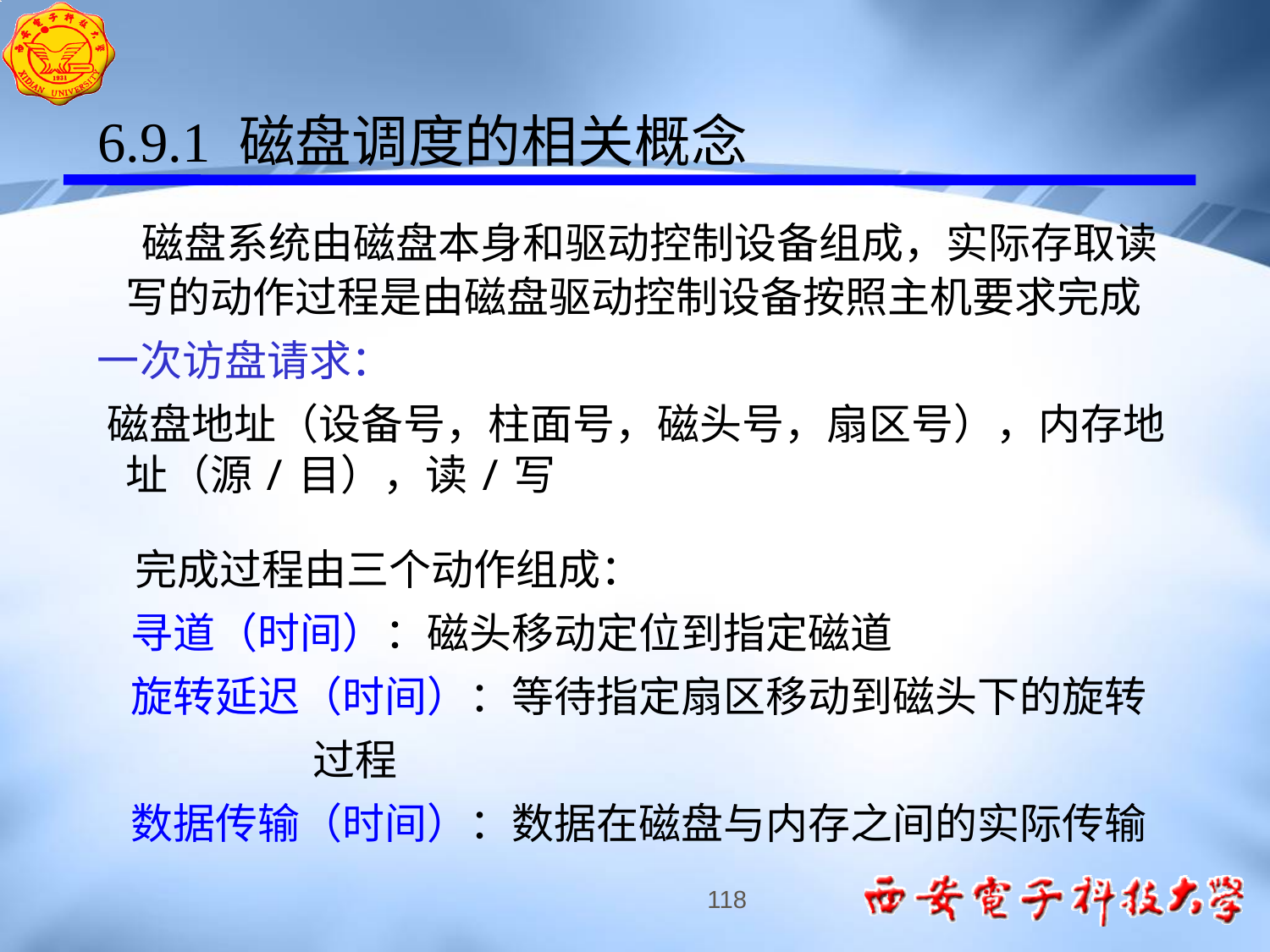

6.9.1 磁盘调度的相关概念
    磁盘系统由磁盘本身和驱动控制设备组成，实际存取读写的动作过程是由磁盘驱动控制设备按照主机要求完成
 一次访盘请求：
  磁盘地址（设备号，柱面号，磁头号，扇区号），内存地址（源/目），读/写
 完成过程由三个动作组成：
寻道（时间）：磁头移动定位到指定磁道
旋转延迟（时间）：等待指定扇区移动到磁头下的旋转
                  过程
数据传输（时间）：数据在磁盘与内存之间的实际传输
118